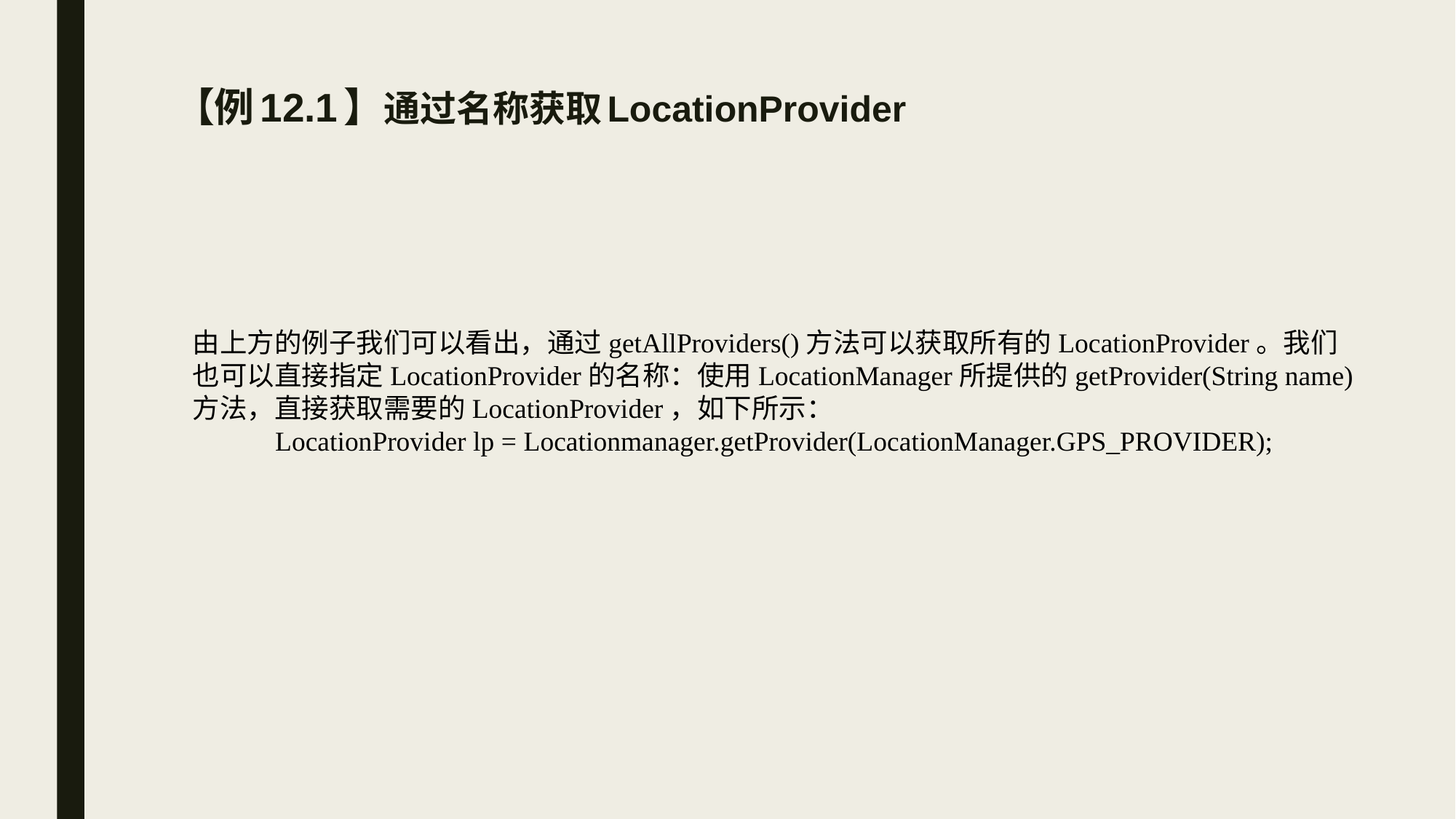

# 【例12.1】通过名称获取LocationProvider
由上方的例子我们可以看出，通过getAllProviders()方法可以获取所有的LocationProvider。我们也可以直接指定LocationProvider的名称：使用LocationManager所提供的getProvider(String name)方法，直接获取需要的LocationProvider，如下所示：
LocationProvider lp = Locationmanager.getProvider(LocationManager.GPS_PROVIDER);